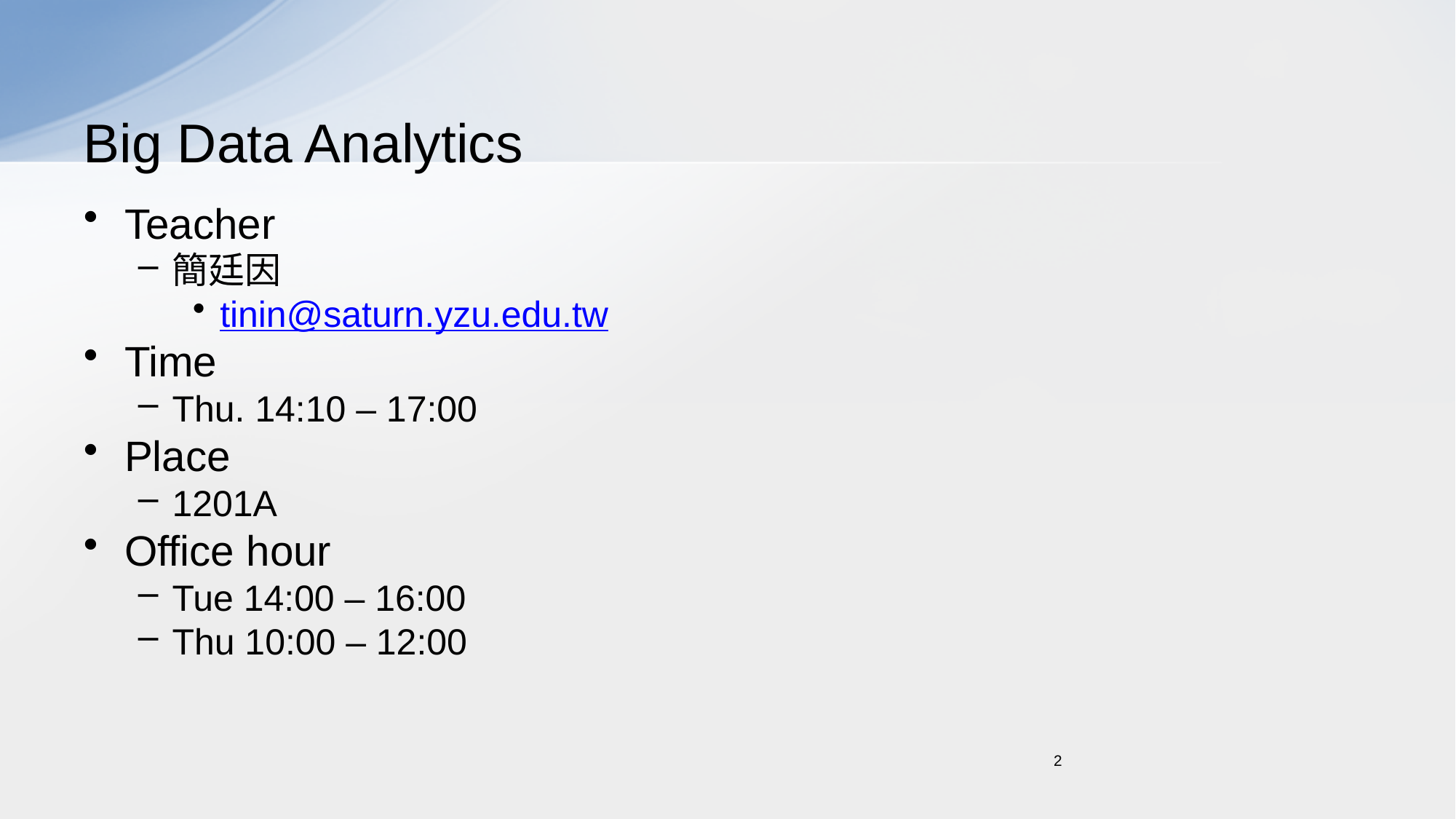

# Big Data Analytics
Teacher
簡廷因
tinin@saturn.yzu.edu.tw
Time
Thu. 14:10 – 17:00
Place
1201A
Office hour
Tue 14:00 – 16:00
Thu 10:00 – 12:00

2